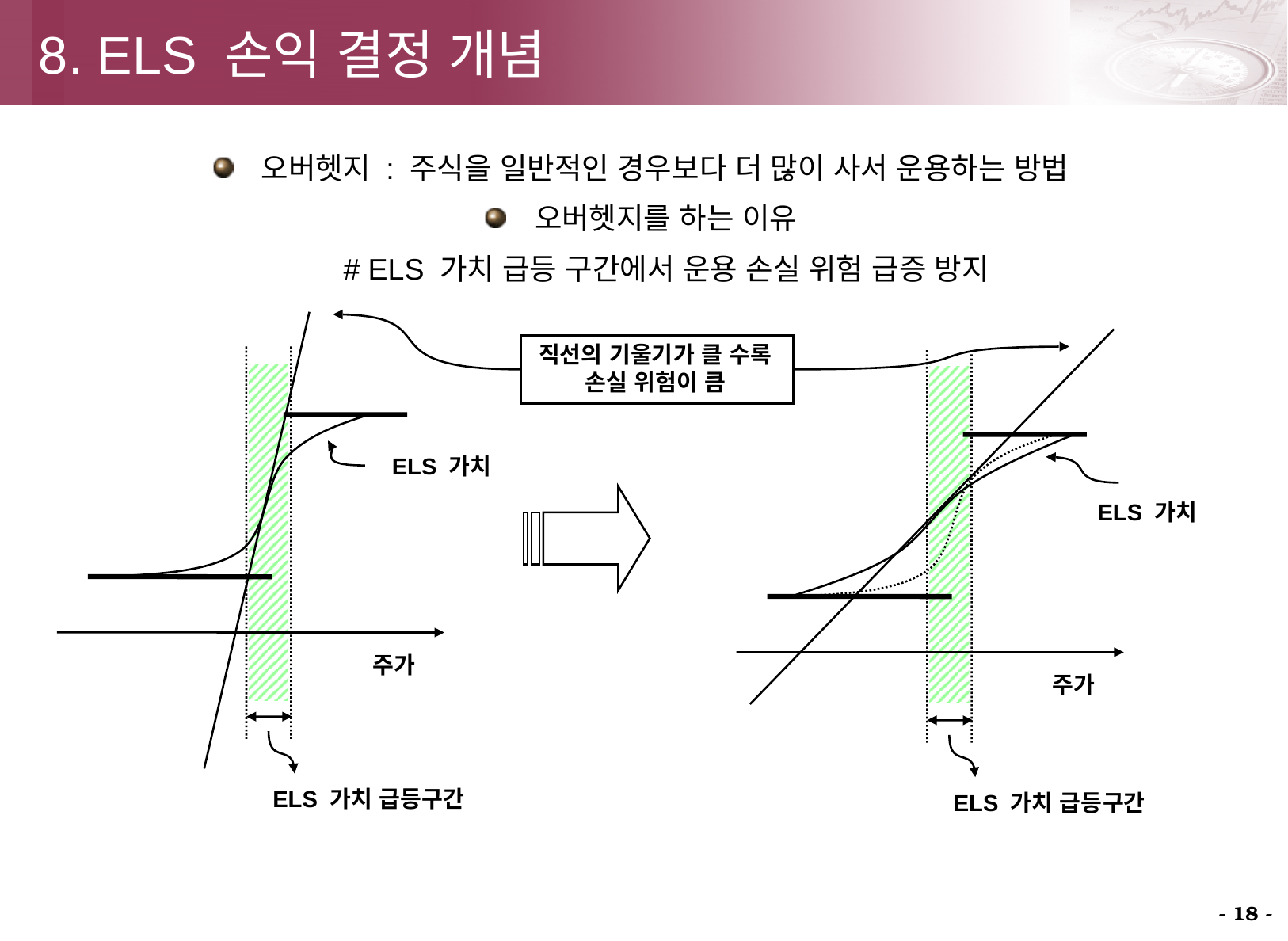

8. ELS 손익 결정 개념
 오버헷지 : 주식을 일반적인 경우보다 더 많이 사서 운용하는 방법
 오버헷지를 하는 이유
# ELS 가치 급등 구간에서 운용 손실 위험 급증 방지

직선의 기울기가 클 수록 손실 위험이 큼

ELS 가치

ELS 가치

주가

주가

ELS 가치 급등구간
ELS 가치 급등구간